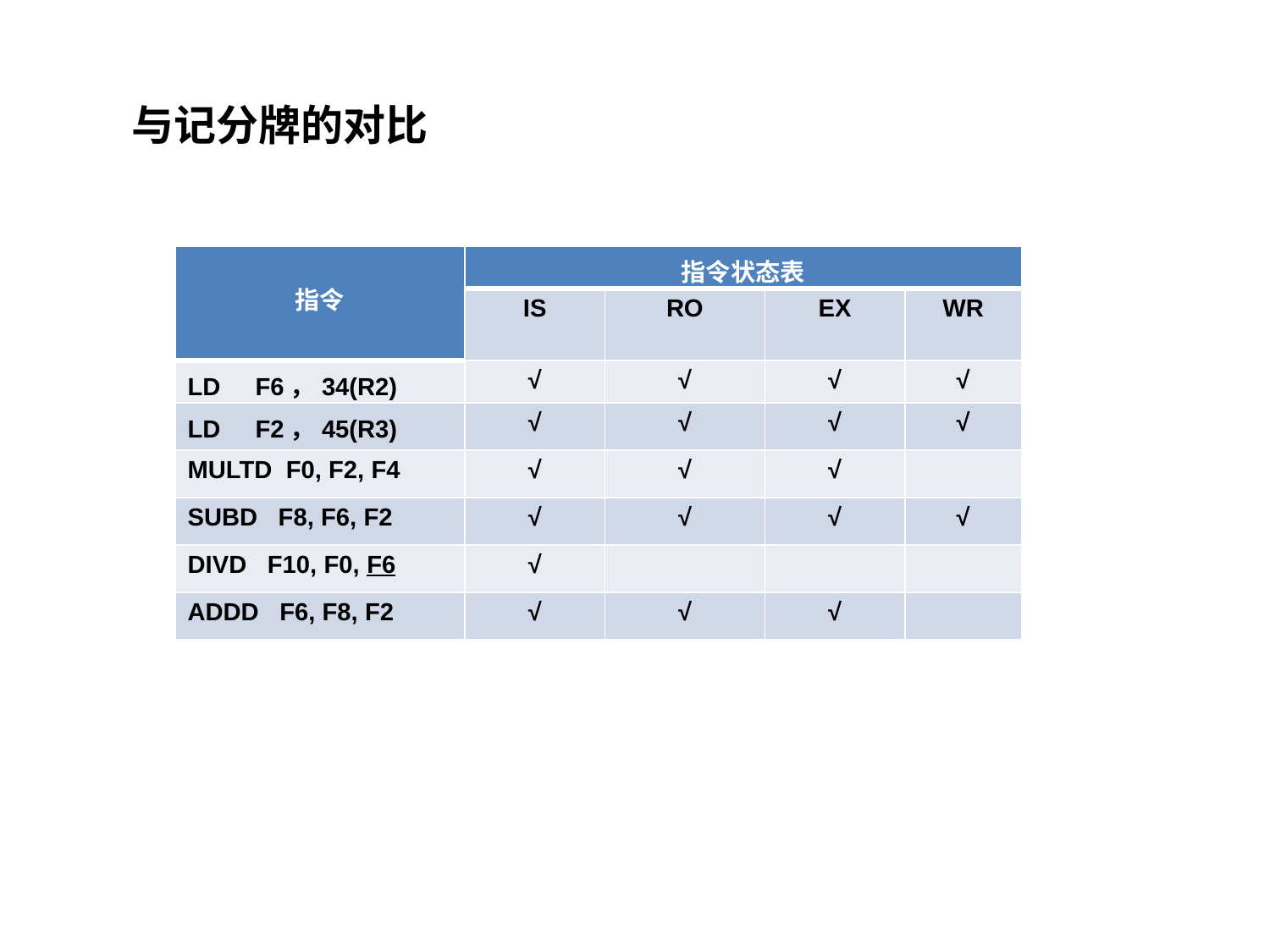

与记分牌的对比
| 指令 | 指令状态表 |  |  |  |
| --- | --- | --- | --- | --- |
|  | IS | RO | EX | WR |
| LD F6，34(R2) | √ | √ | √ | √ |
| LD F2，45(R3) | √ | √ | √ | √ |
| MULTD F0, F2, F4 | √ | √ | √ |  |
| SUBD F8, F6, F2 | √ | √ | √ | √ |
| DIVD F10, F0, F6 | √ |  |  |  |
| ADDD F6, F8, F2 | √ | √ | √ |  |